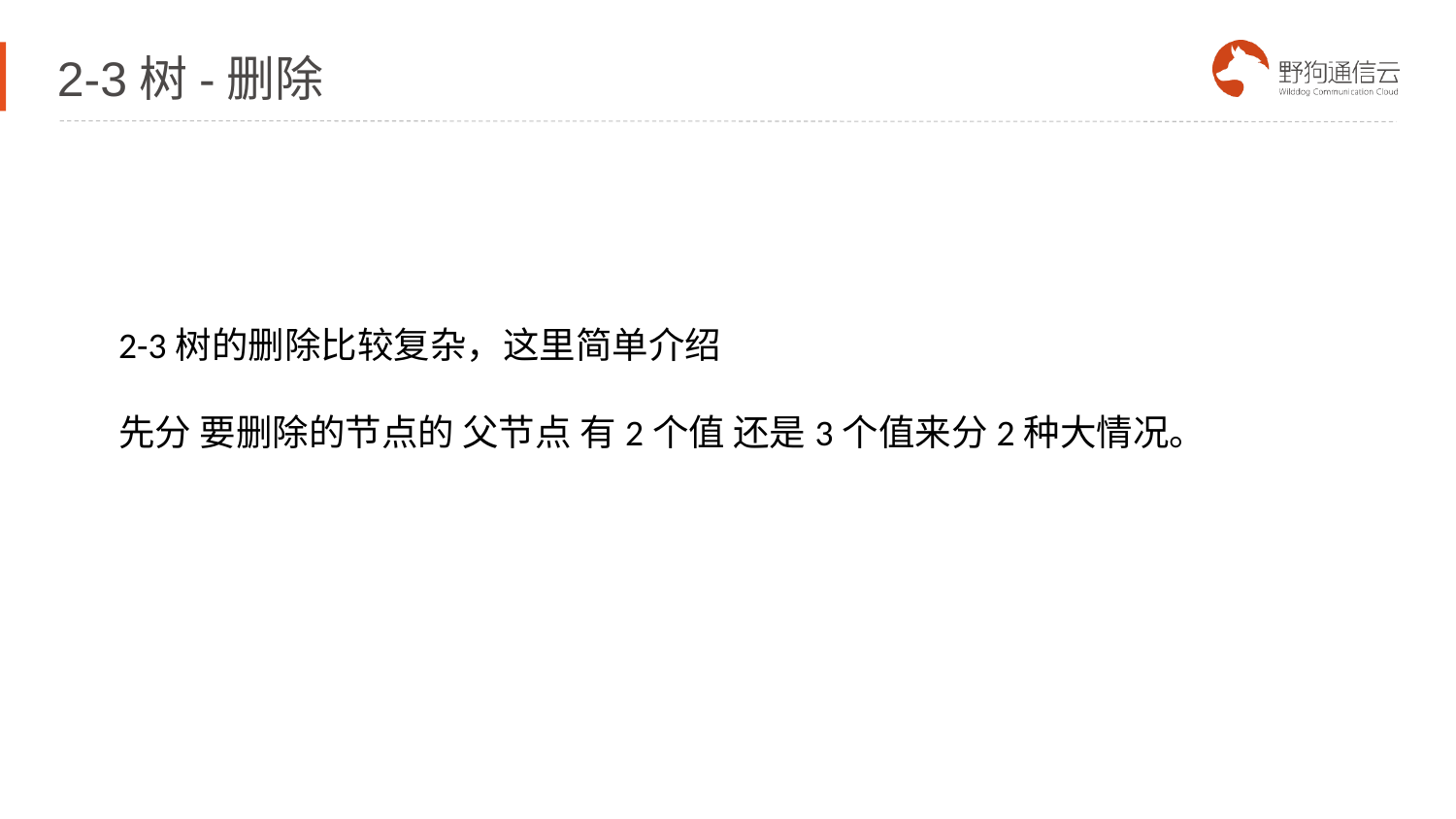

# 2-3树-删除
2-3树的删除比较复杂，这里简单介绍

先分 要删除的节点的 父节点 有2个值 还是3个值来分2种大情况。